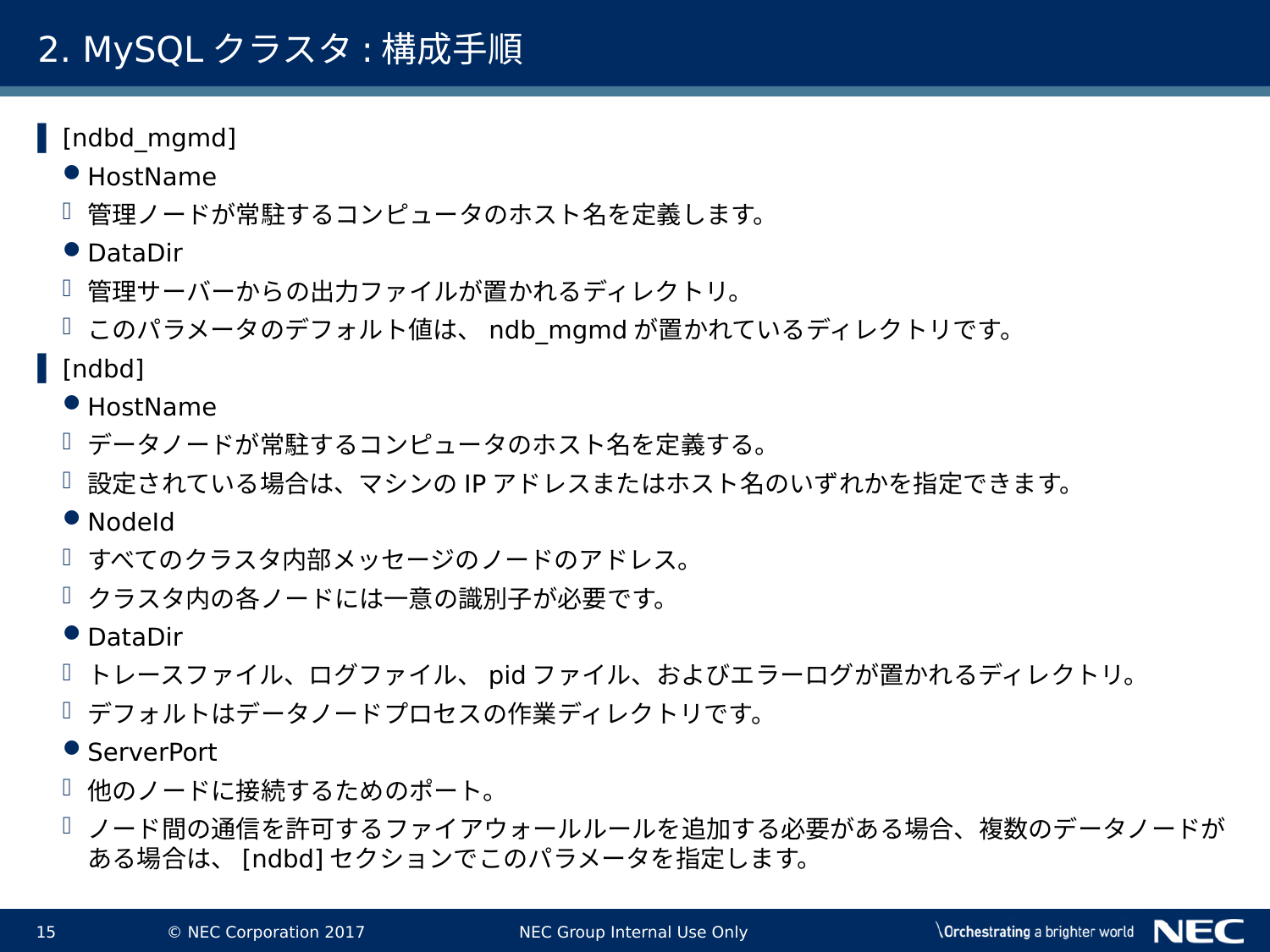

# 2. MySQLクラスタ:構成手順
[ndbd_mgmd]
HostName
管理ノードが常駐するコンピュータのホスト名を定義します。
DataDir
管理サーバーからの出力ファイルが置かれるディレクトリ。
このパラメータのデフォルト値は、ndb_mgmdが置かれているディレクトリです。
[ndbd]
HostName
データノードが常駐するコンピュータのホスト名を定義する。
設定されている場合は、マシンのIPアドレスまたはホスト名のいずれかを指定できます。
NodeId
すべてのクラスタ内部メッセージのノードのアドレス。
クラスタ内の各ノードには一意の識別子が必要です。
DataDir
トレースファイル、ログファイル、pidファイル、およびエラーログが置かれるディレクトリ。
デフォルトはデータノードプロセスの作業ディレクトリです。
ServerPort
他のノードに接続するためのポート。
ノード間の通信を許可するファイアウォールルールを追加する必要がある場合、複数のデータノードがある場合は、[ndbd]セクションでこのパラメータを指定します。